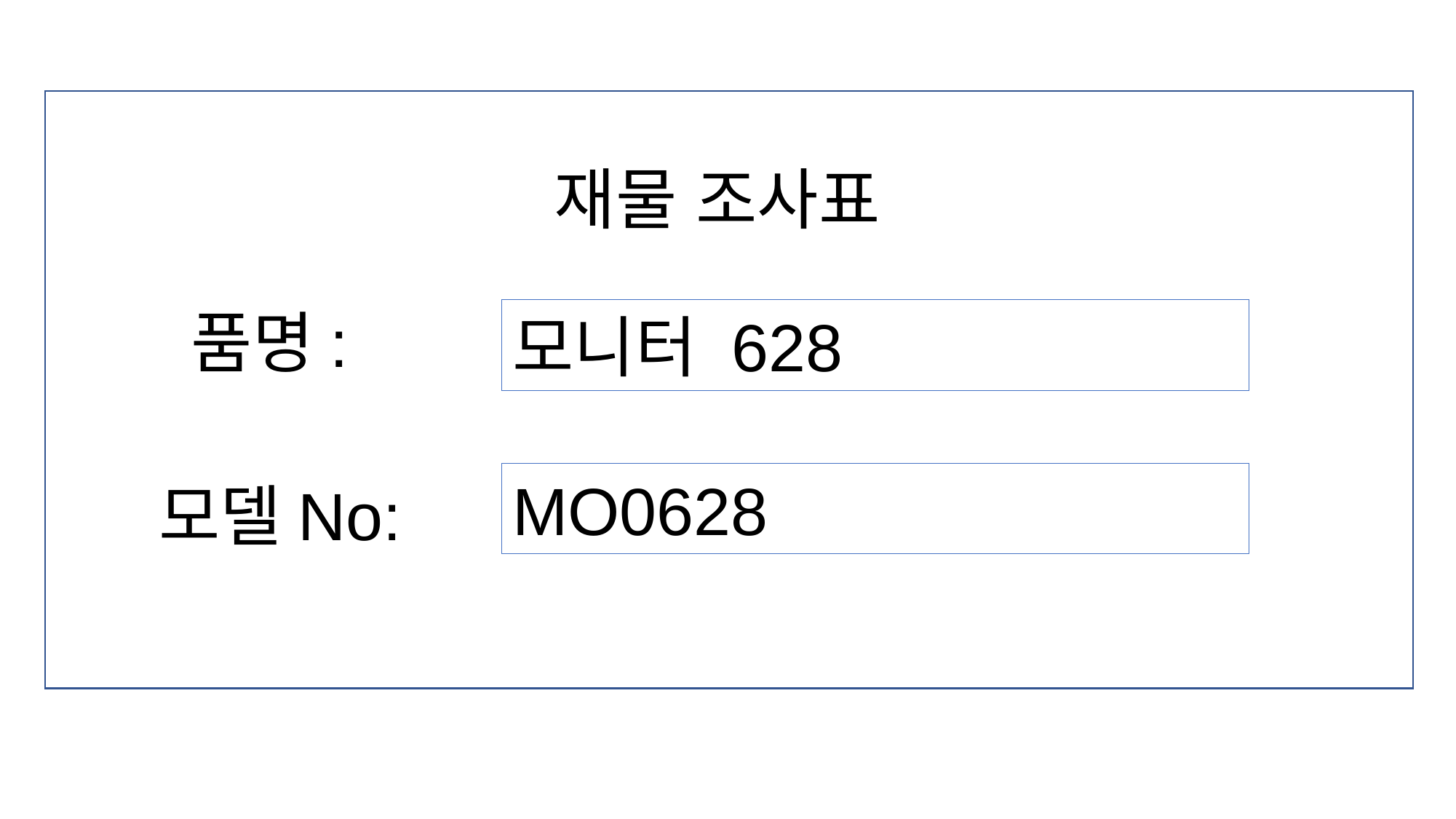

재물 조사표
품명:
모니터 628
MO0628
모델No: